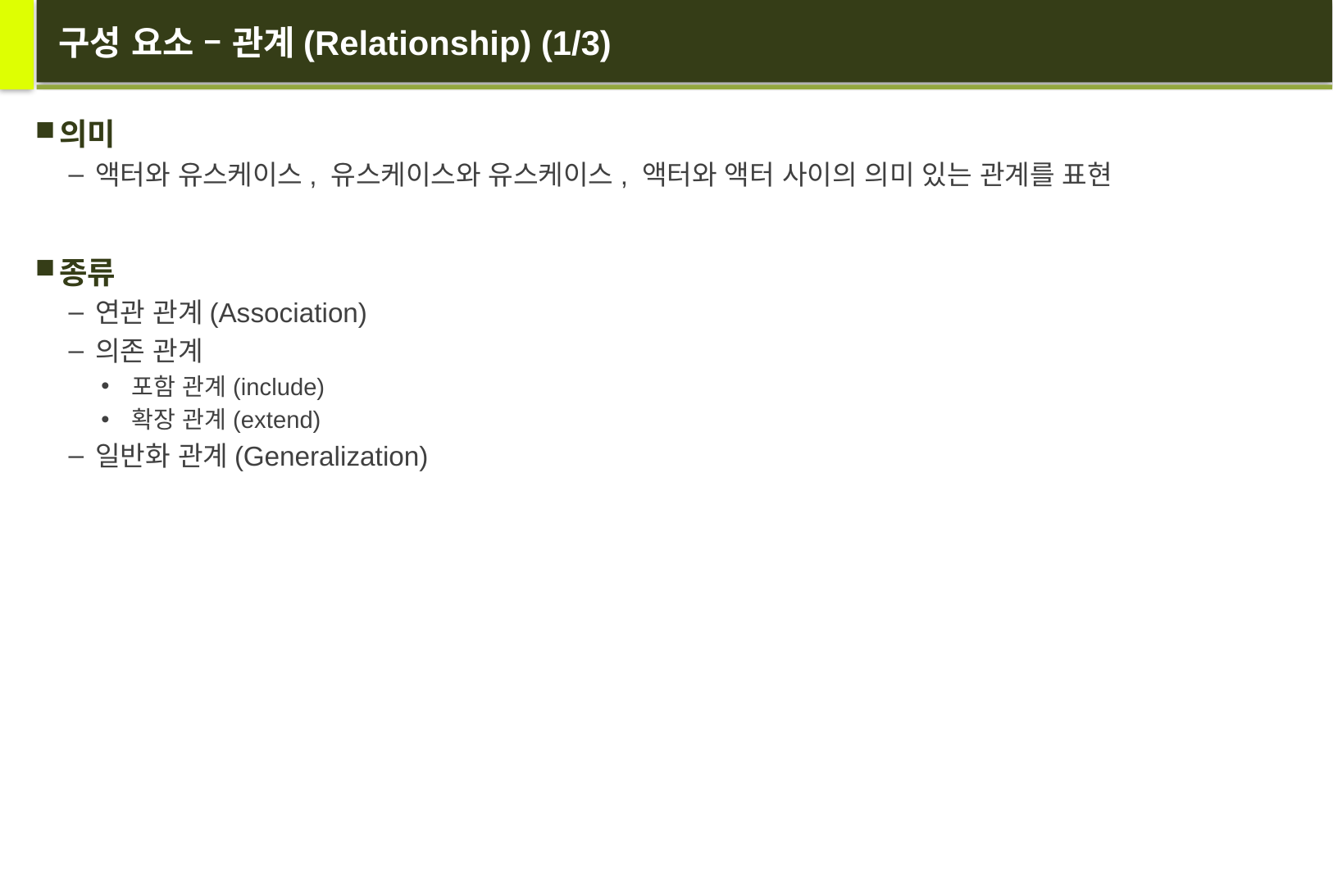

# 구성 요소 – 관계(Relationship) (1/3)
의미
액터와 유스케이스, 유스케이스와 유스케이스, 액터와 액터 사이의 의미 있는 관계를 표현

종류
연관 관계(Association)
의존 관계
포함 관계(include)
확장 관계(extend)
일반화 관계(Generalization)